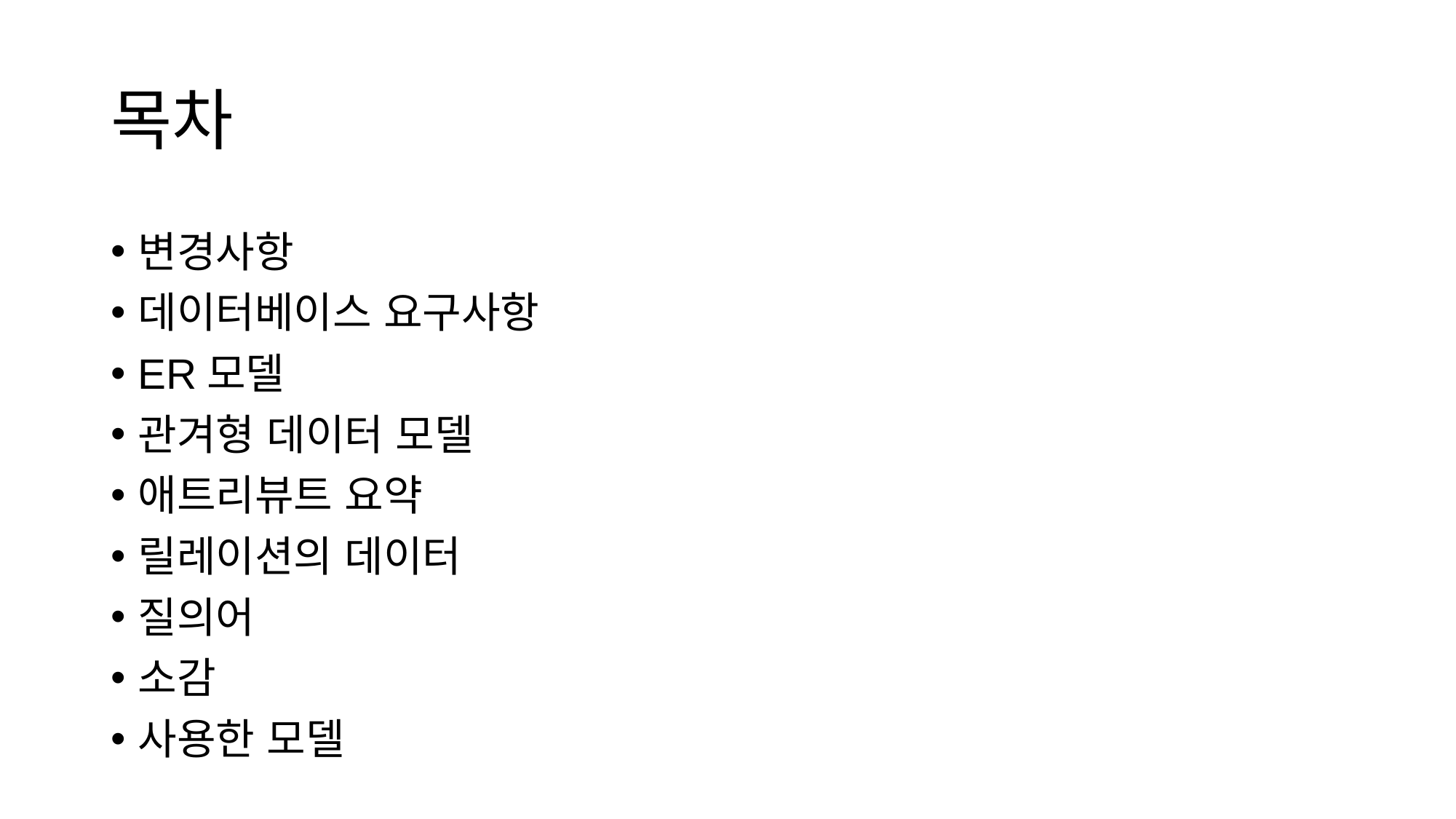

# 목차
변경사항
데이터베이스 요구사항
ER모델
관겨형 데이터 모델
애트리뷰트 요약
릴레이션의 데이터
질의어
소감
사용한 모델